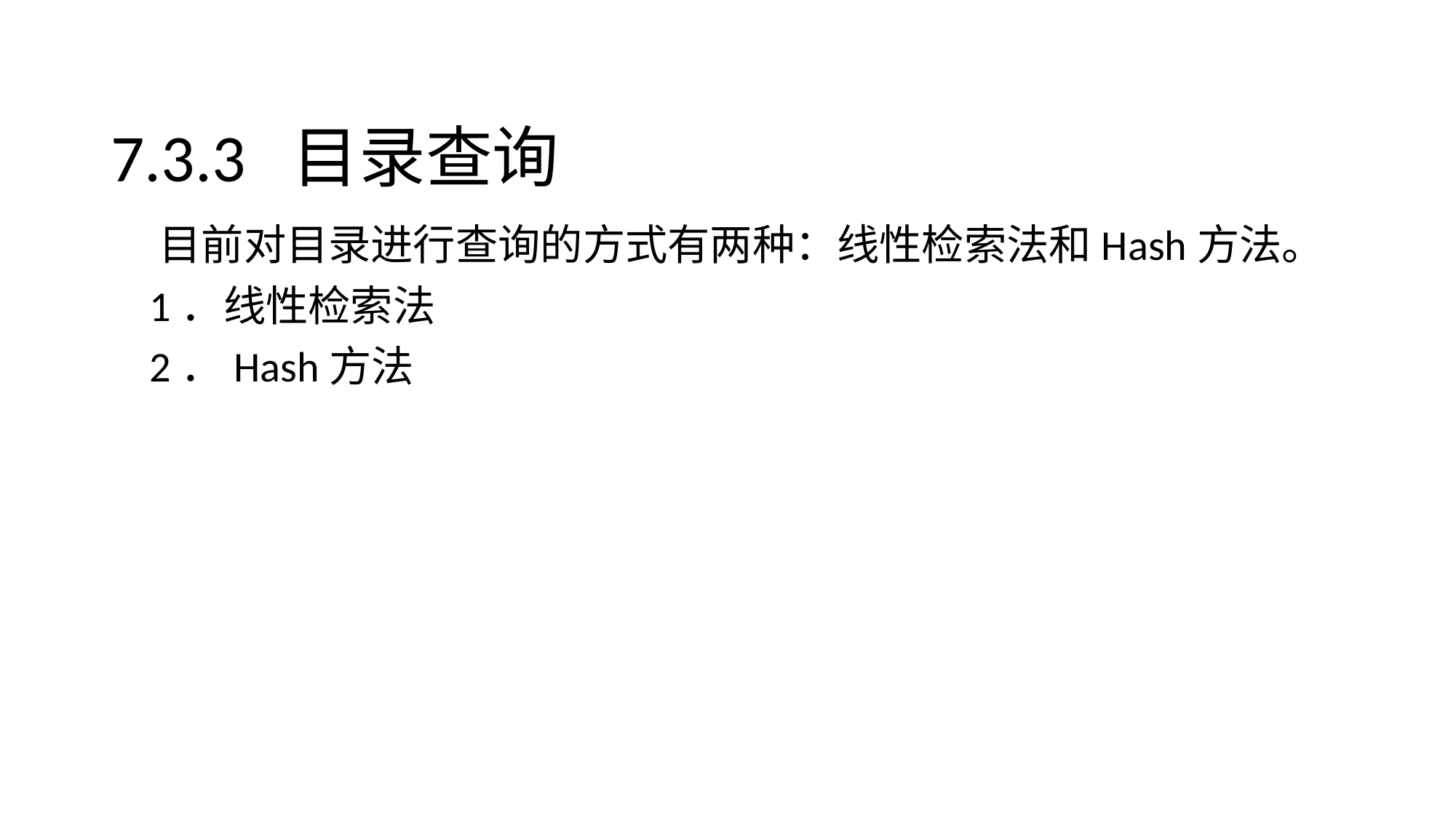

7.3.3  目录查询
    目前对目录进行查询的方式有两种：线性检索法和Hash方法。
    1．线性检索法
    2．Hash方法

10